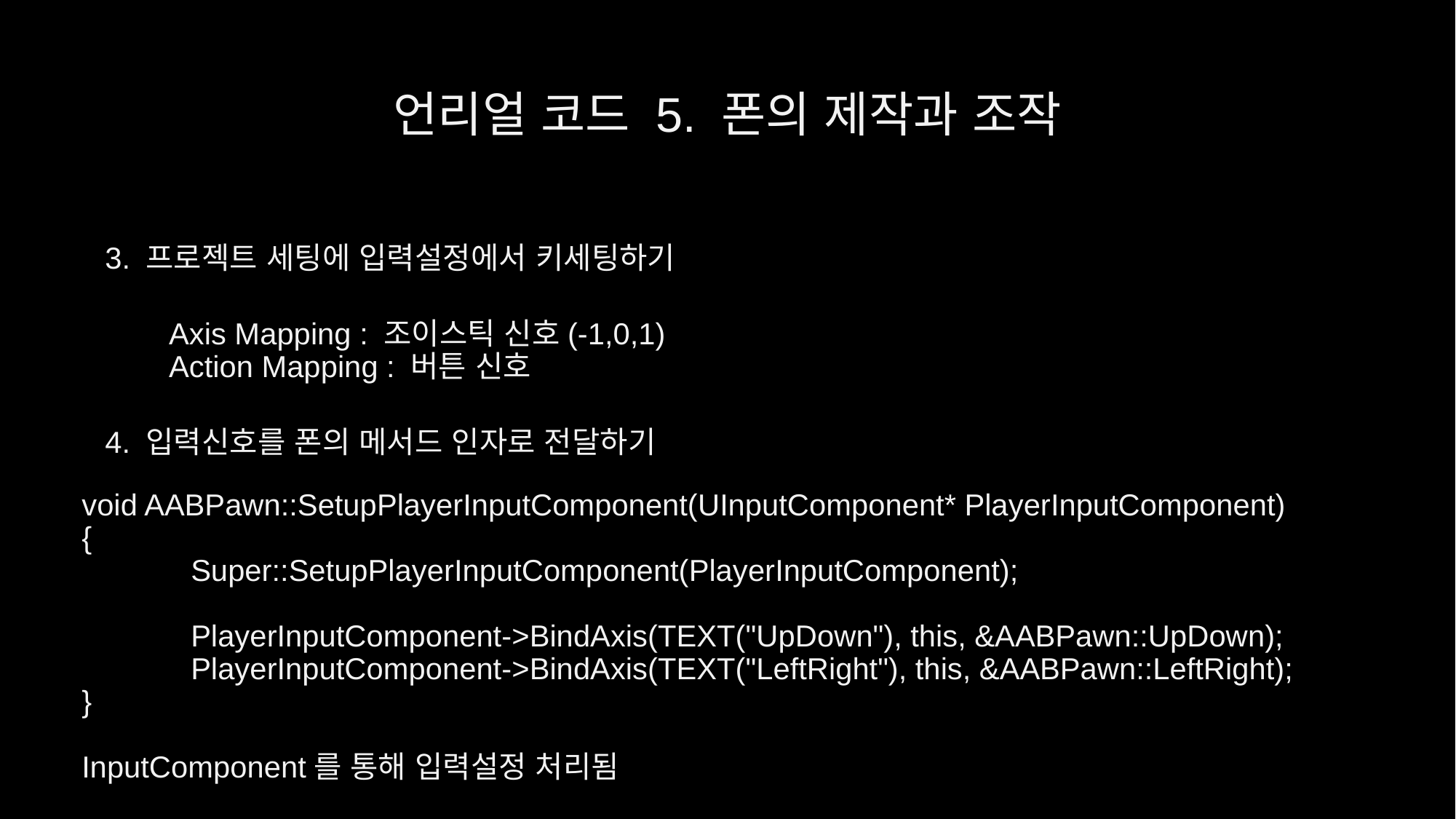

# 언리얼 코드 5. 폰의 제작과 조작
3. 프로젝트 세팅에 입력설정에서 키세팅하기
Axis Mapping : 조이스틱 신호(-1,0,1)
Action Mapping : 버튼 신호
4. 입력신호를 폰의 메서드 인자로 전달하기
void AABPawn::SetupPlayerInputComponent(UInputComponent* PlayerInputComponent)
{
	Super::SetupPlayerInputComponent(PlayerInputComponent);

	PlayerInputComponent->BindAxis(TEXT("UpDown"), this, &AABPawn::UpDown);
	PlayerInputComponent->BindAxis(TEXT("LeftRight"), this, &AABPawn::LeftRight);
}

InputComponent를 통해 입력설정 처리됨